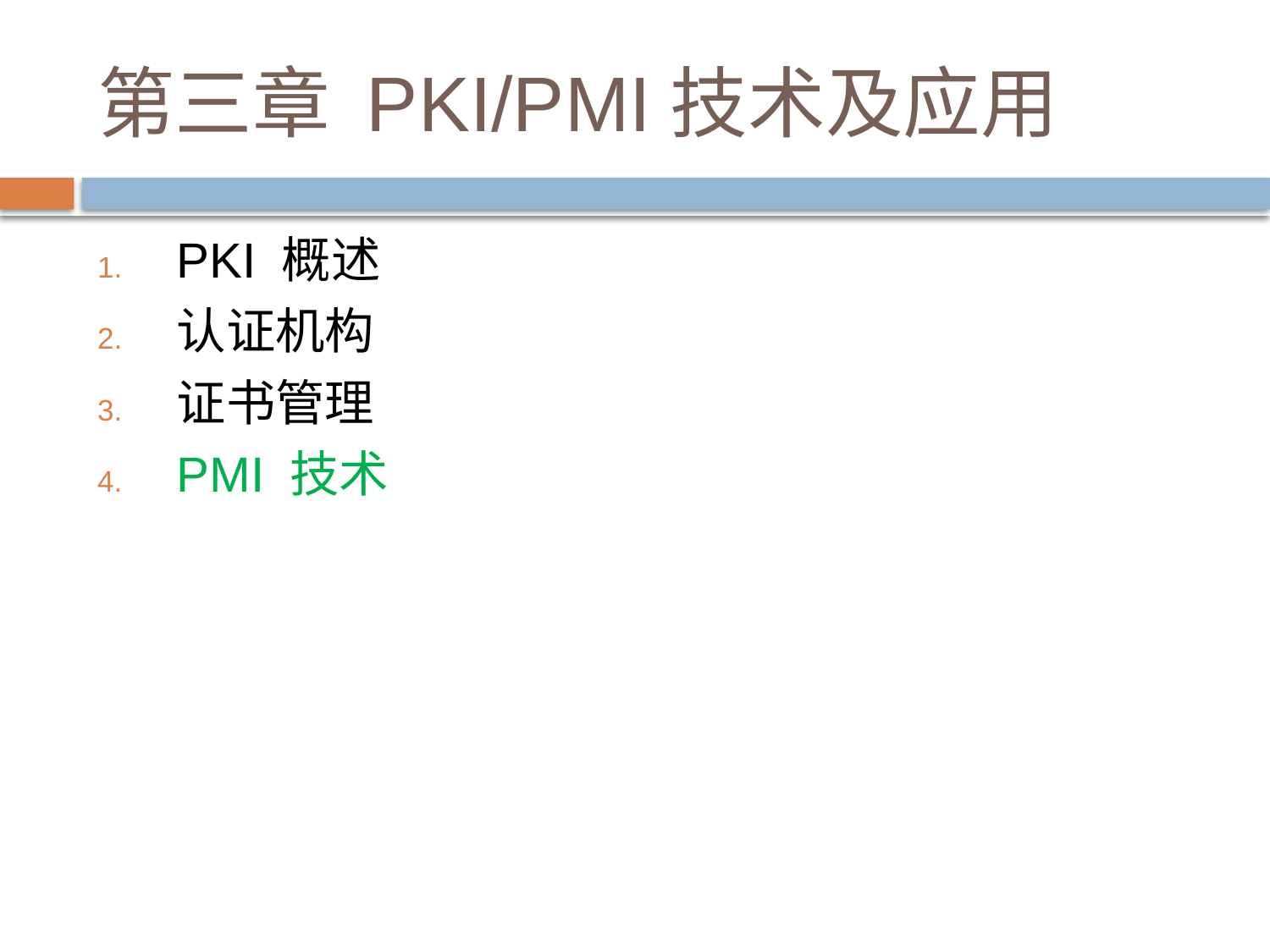

# 第三章 PKI/PMI技术及应用
PKI 概述
认证机构
证书管理
PMI 技术